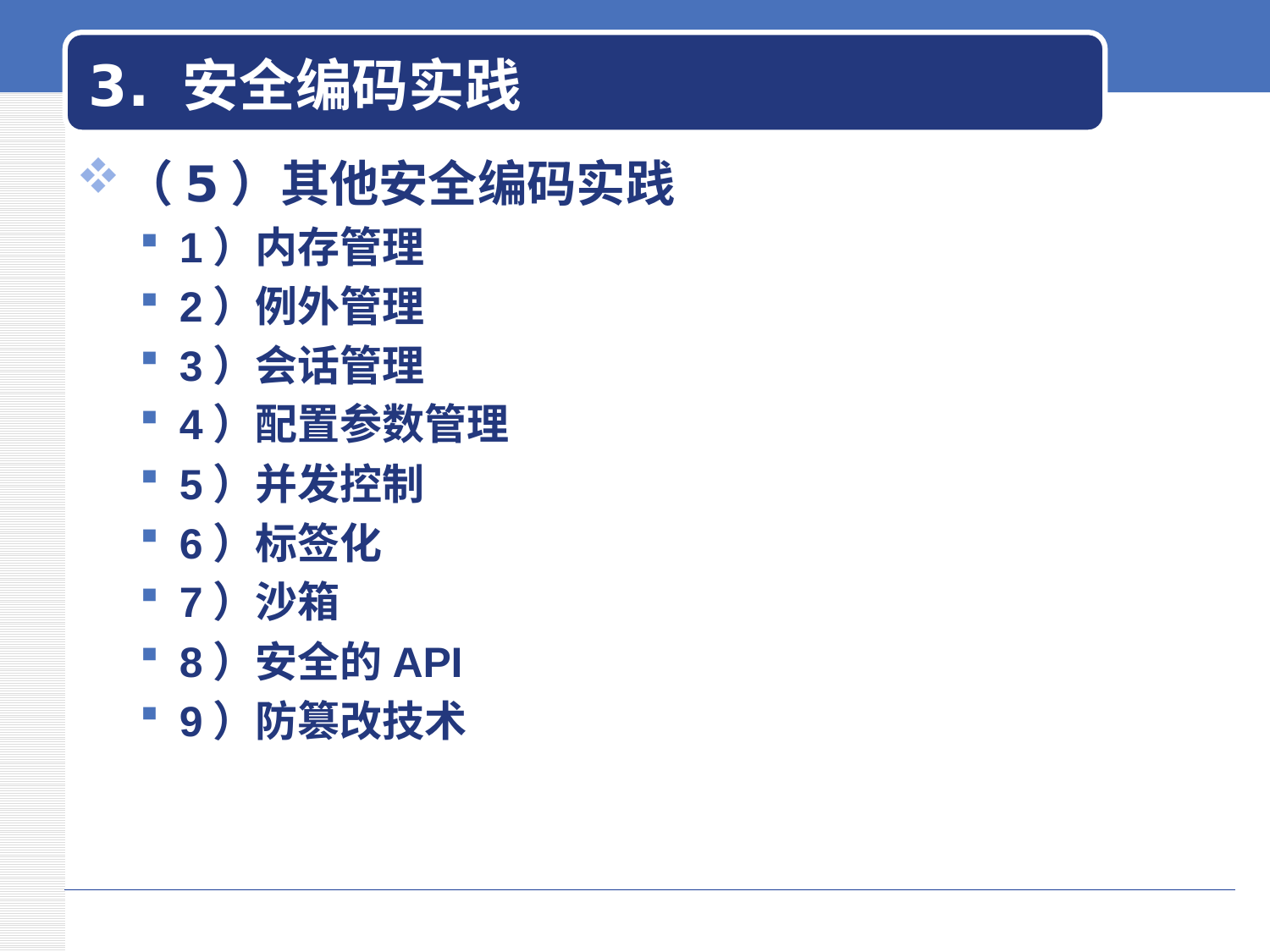

# 3. 安全编码实践
（5）其他安全编码实践
1）内存管理
2）例外管理
3）会话管理
4）配置参数管理
5）并发控制
6）标签化
7）沙箱
8）安全的API
9）防篡改技术